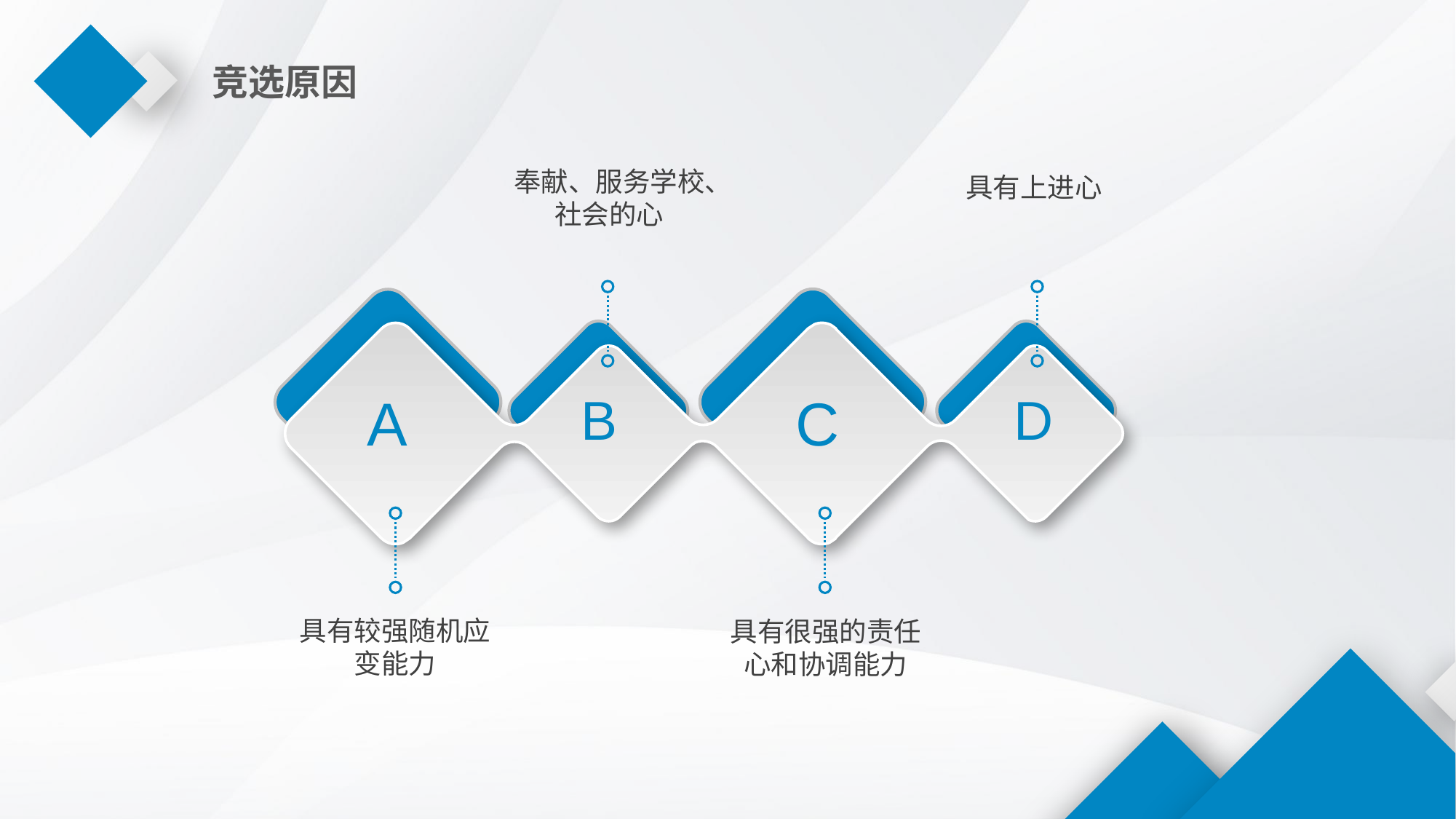

竞选原因

奉献、服务学校、社会的心
具有上进心

A
C
B
D

具有较强随机应变能力
具有很强的责任心和协调能力